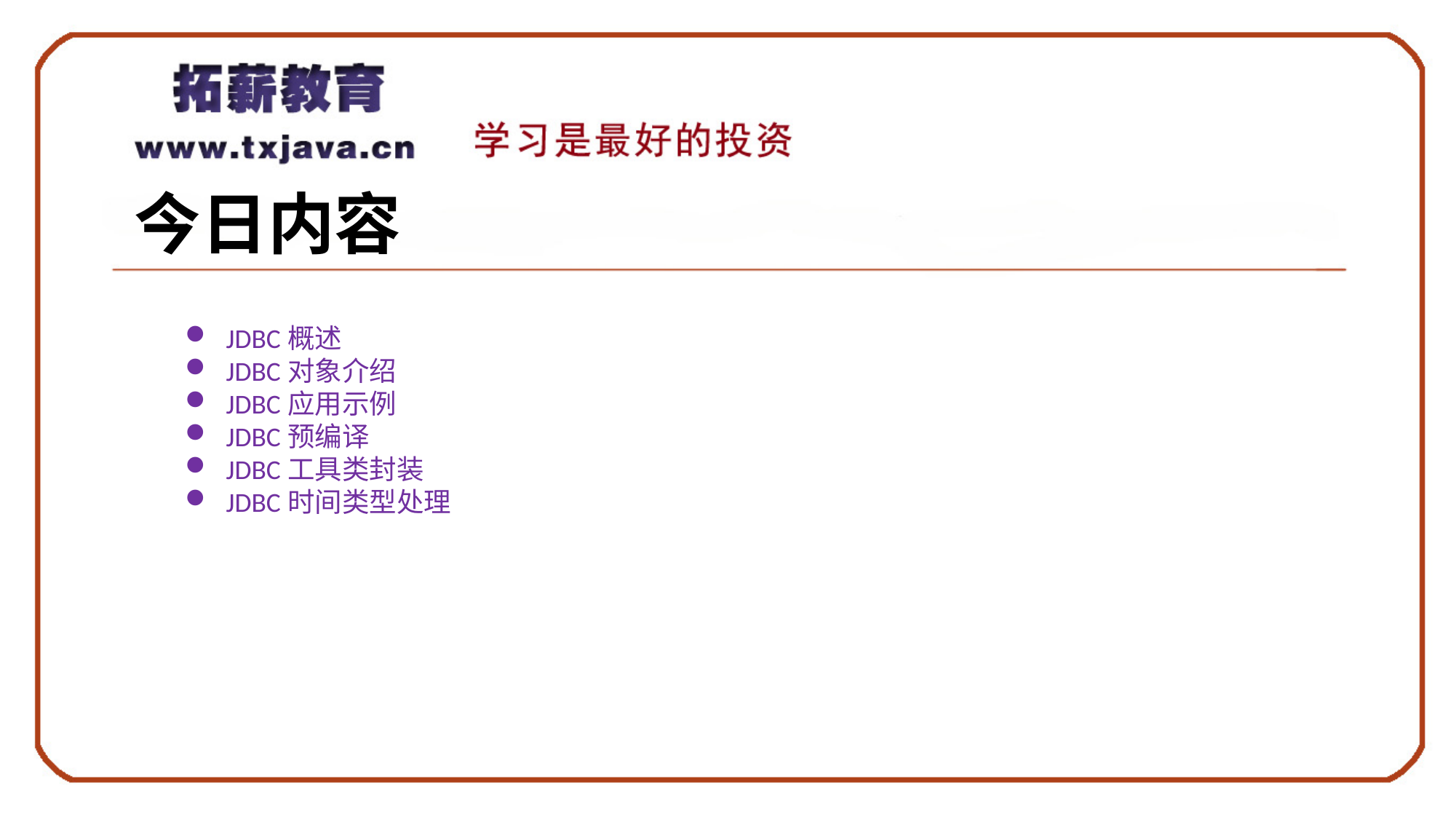

# 今日内容
JDBC概述
JDBC对象介绍
JDBC应用示例
JDBC预编译
JDBC工具类封装
JDBC时间类型处理